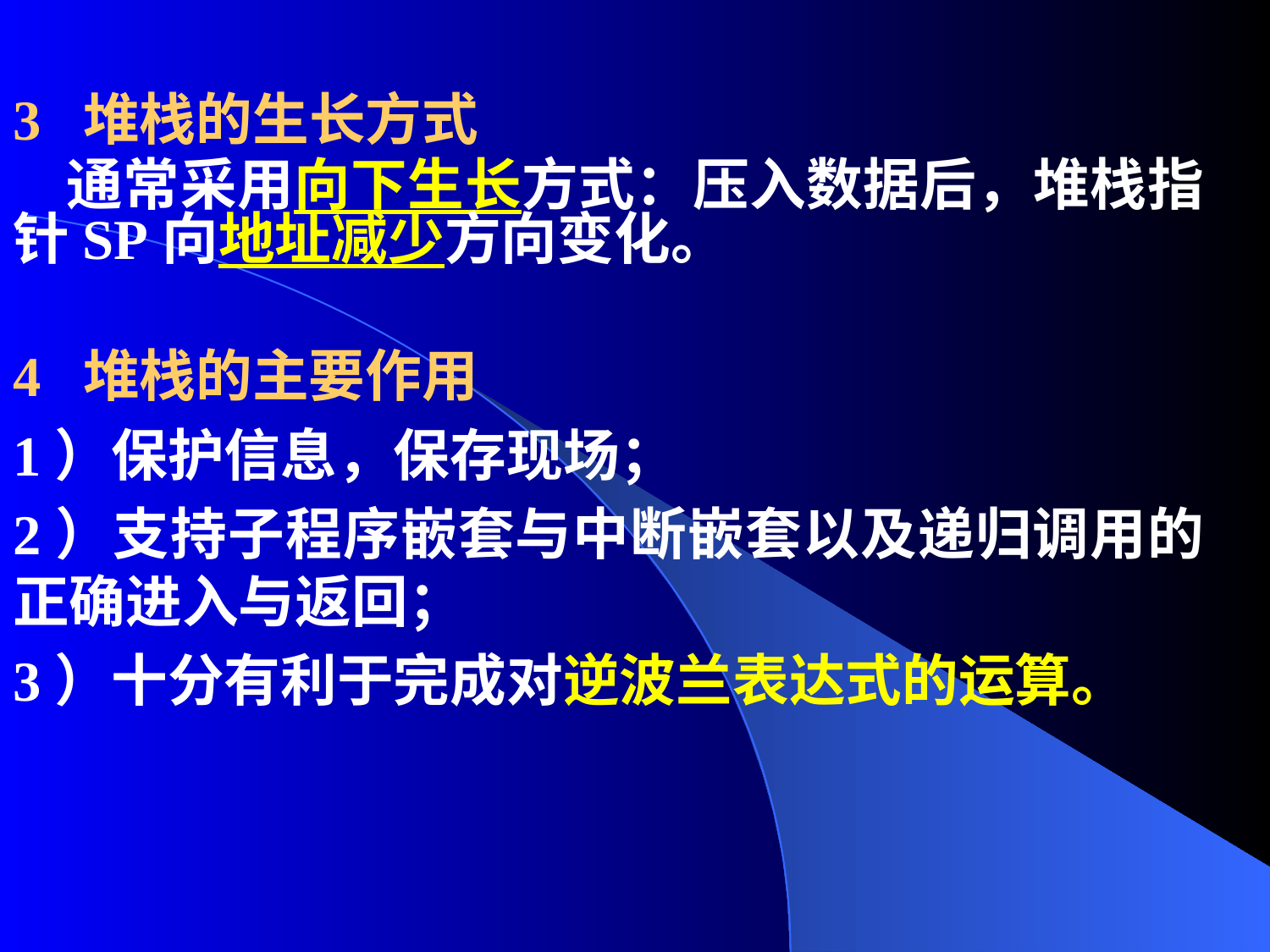

3  堆栈的生长方式
   通常采用向下生长方式：压入数据后，堆栈指针SP向地址减少方向变化。
4  堆栈的主要作用
1）保护信息，保存现场；
2）支持子程序嵌套与中断嵌套以及递归调用的正确进入与返回；
3）十分有利于完成对逆波兰表达式的运算。

20